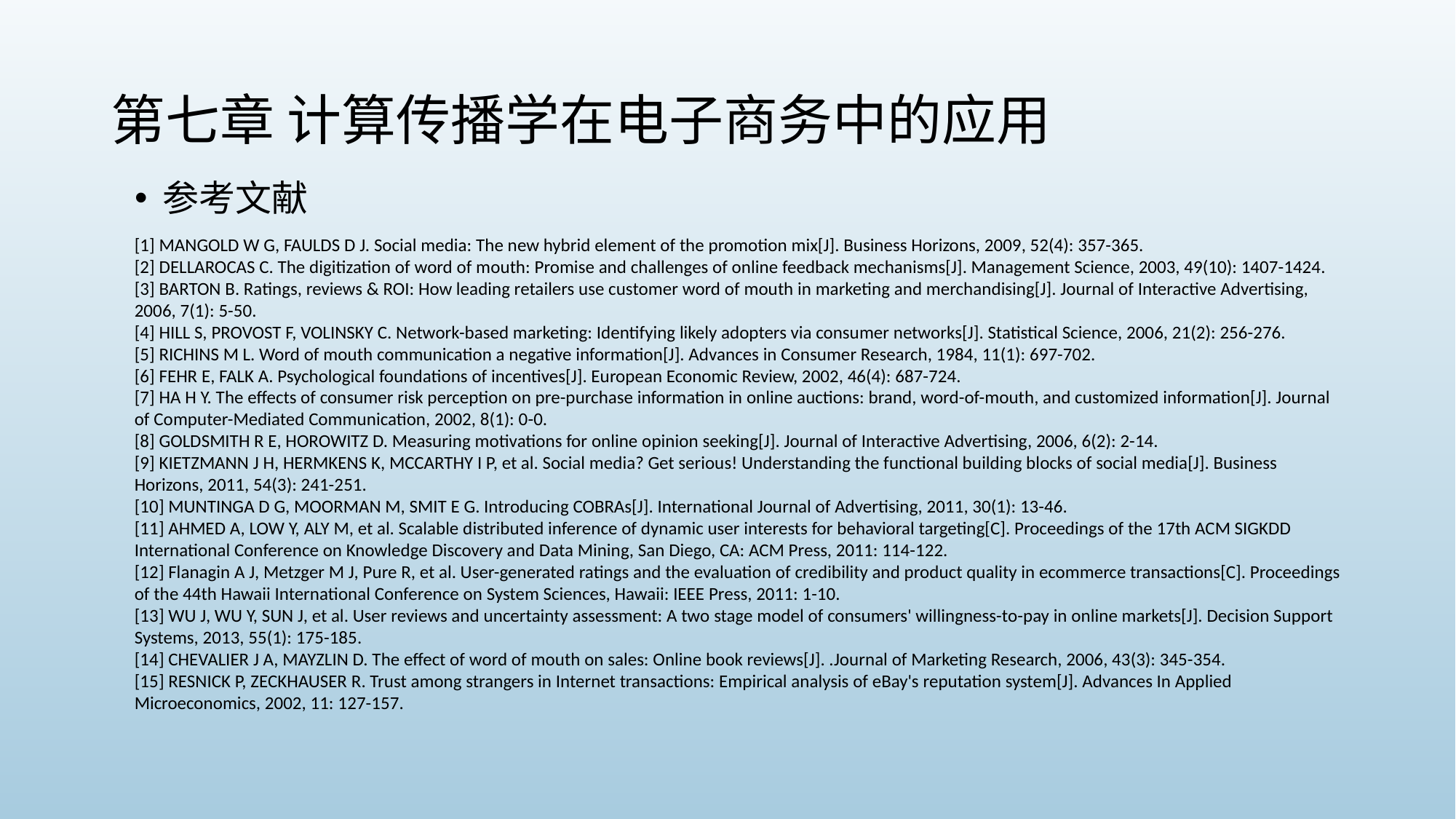

# 第七章 计算传播学在电子商务中的应用
参考文献
[1] MANGOLD W G, FAULDS D J. Social media: The new hybrid element of the promotion mix[J]. Business Horizons, 2009, 52(4): 357-365.
[2] DELLAROCAS C. The digitization of word of mouth: Promise and challenges of online feedback mechanisms[J]. Management Science, 2003, 49(10): 1407-1424.
[3] BARTON B. Ratings, reviews & ROI: How leading retailers use customer word of mouth in marketing and merchandising[J]. Journal of Interactive Advertising, 2006, 7(1): 5-50.
[4] HILL S, PROVOST F, VOLINSKY C. Network-based marketing: Identifying likely adopters via consumer networks[J]. Statistical Science, 2006, 21(2): 256-276.
[5] RICHINS M L. Word of mouth communication a negative information[J]. Advances in Consumer Research, 1984, 11(1): 697-702.
[6] FEHR E, FALK A. Psychological foundations of incentives[J]. European Economic Review, 2002, 46(4): 687-724.
[7] HA H Y. The effects of consumer risk perception on pre-purchase information in online auctions: brand, word-of-mouth, and customized information[J]. Journal of Computer-Mediated Communication, 2002, 8(1): 0-0.
[8] GOLDSMITH R E, HOROWITZ D. Measuring motivations for online opinion seeking[J]. Journal of Interactive Advertising, 2006, 6(2): 2-14.
[9] KIETZMANN J H, HERMKENS K, MCCARTHY I P, et al. Social media? Get serious! Understanding the functional building blocks of social media[J]. Business Horizons, 2011, 54(3): 241-251.
[10] MUNTINGA D G, MOORMAN M, SMIT E G. Introducing COBRAs[J]. International Journal of Advertising, 2011, 30(1): 13-46.
[11] AHMED A, LOW Y, ALY M, et al. Scalable distributed inference of dynamic user interests for behavioral targeting[C]. Proceedings of the 17th ACM SIGKDD International Conference on Knowledge Discovery and Data Mining, San Diego, CA: ACM Press, 2011: 114-122.
[12] Flanagin A J, Metzger M J, Pure R, et al. User-generated ratings and the evaluation of credibility and product quality in ecommerce transactions[C]. Proceedings of the 44th Hawaii International Conference on System Sciences, Hawaii: IEEE Press, 2011: 1-10.
[13] WU J, WU Y, SUN J, et al. User reviews and uncertainty assessment: A two stage model of consumers' willingness-to-pay in online markets[J]. Decision Support Systems, 2013, 55(1): 175-185.
[14] CHEVALIER J A, MAYZLIN D. The effect of word of mouth on sales: Online book reviews[J]. .Journal of Marketing Research, 2006, 43(3): 345-354.
[15] RESNICK P, ZECKHAUSER R. Trust among strangers in Internet transactions: Empirical analysis of eBay's reputation system[J]. Advances In Applied Microeconomics, 2002, 11: 127-157.